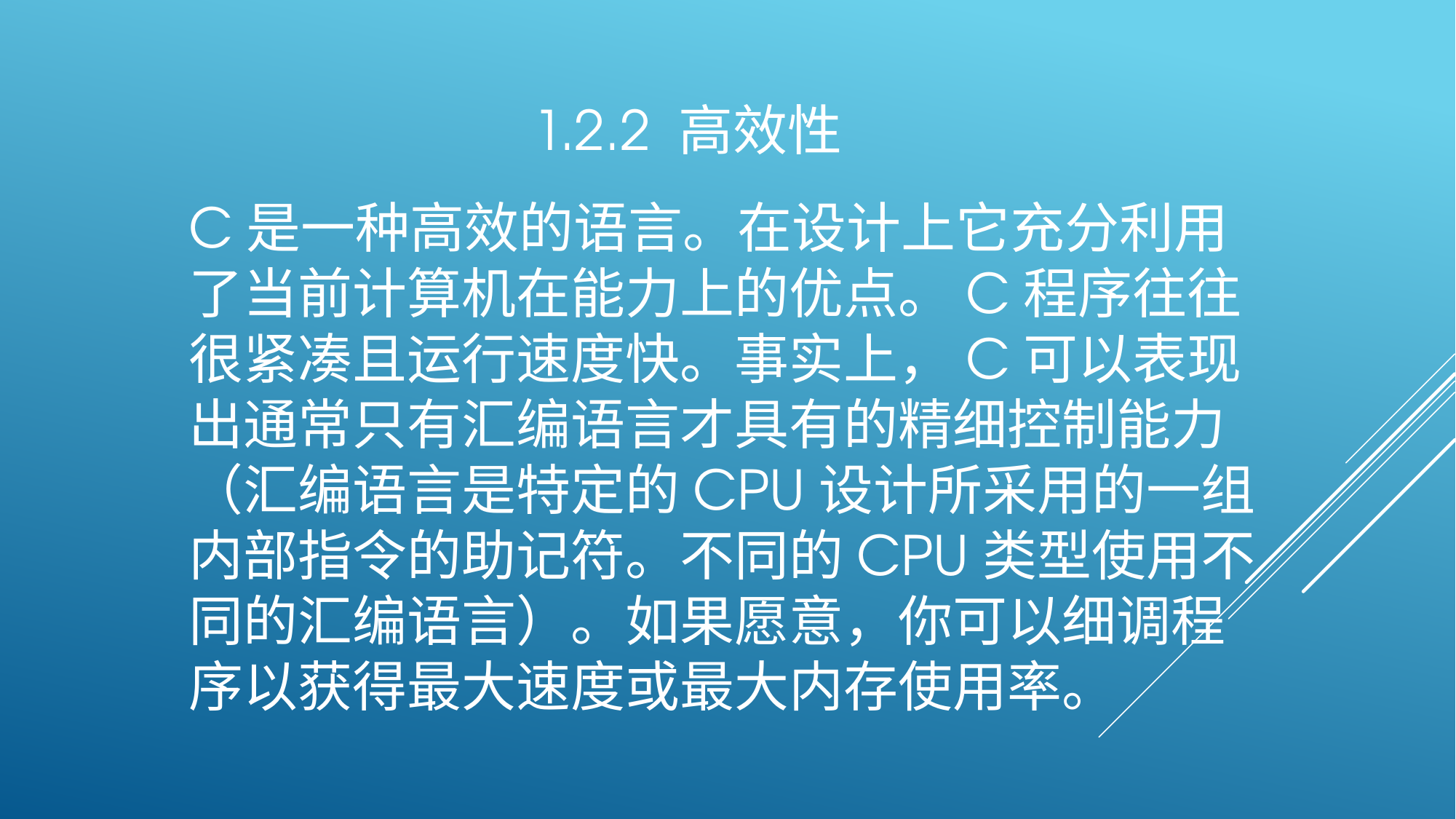

# 1.2.2 高效性
C是一种高效的语言。在设计上它充分利用了当前计算机在能力上的优点。C程序往往很紧凑且运行速度快。事实上，C可以表现出通常只有汇编语言才具有的精细控制能力（汇编语言是特定的CPU设计所采用的一组内部指令的助记符。不同的CPU类型使用不同的汇编语言）。如果愿意，你可以细调程序以获得最大速度或最大内存使用率。